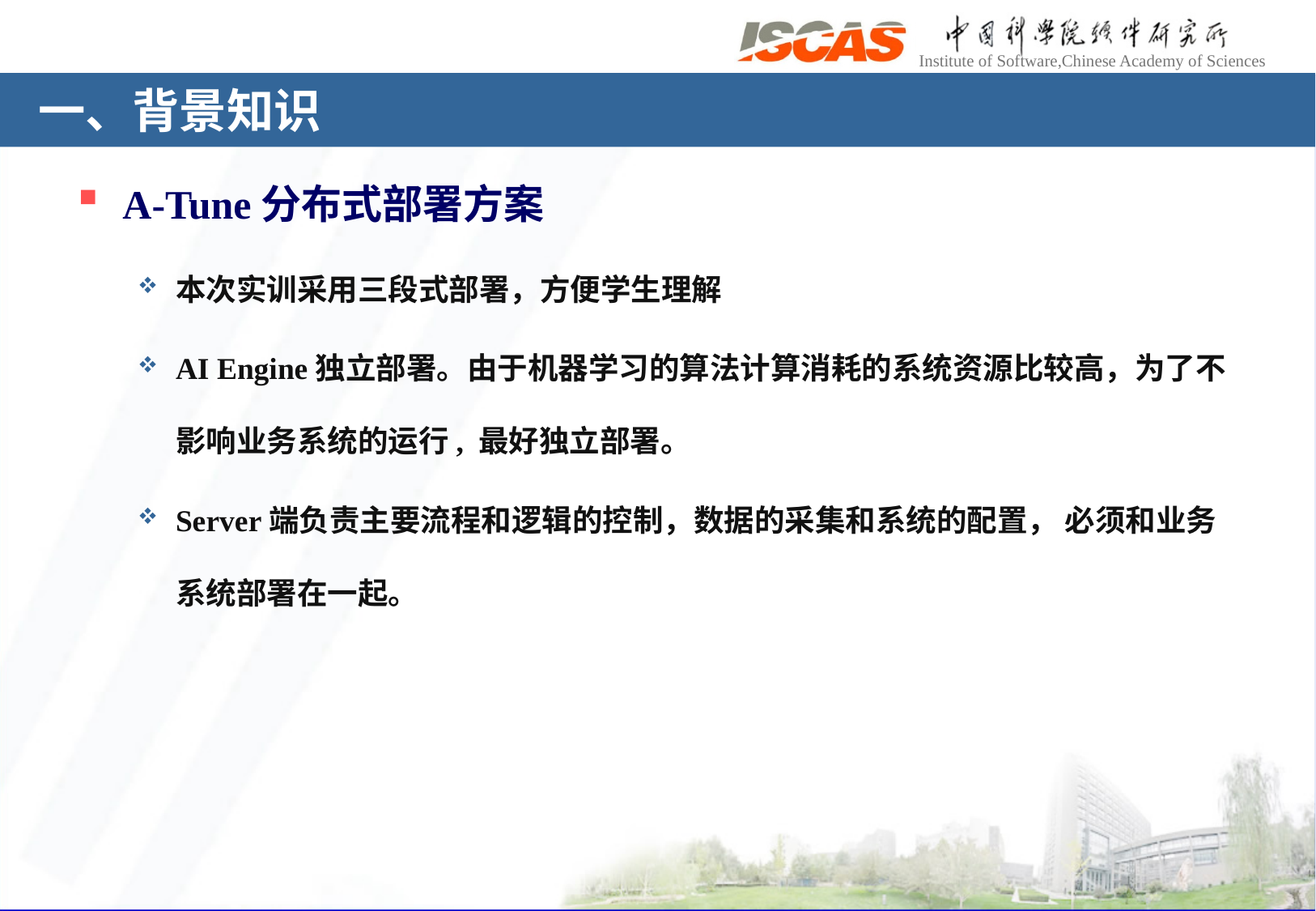

# 一、背景知识
A-Tune分布式部署方案
本次实训采用三段式部署，方便学生理解
AI Engine独立部署。由于机器学习的算法计算消耗的系统资源比较高，为了不影响业务系统的运行, 最好独立部署。
Server端负责主要流程和逻辑的控制，数据的采集和系统的配置， 必须和业务系统部署在一起。